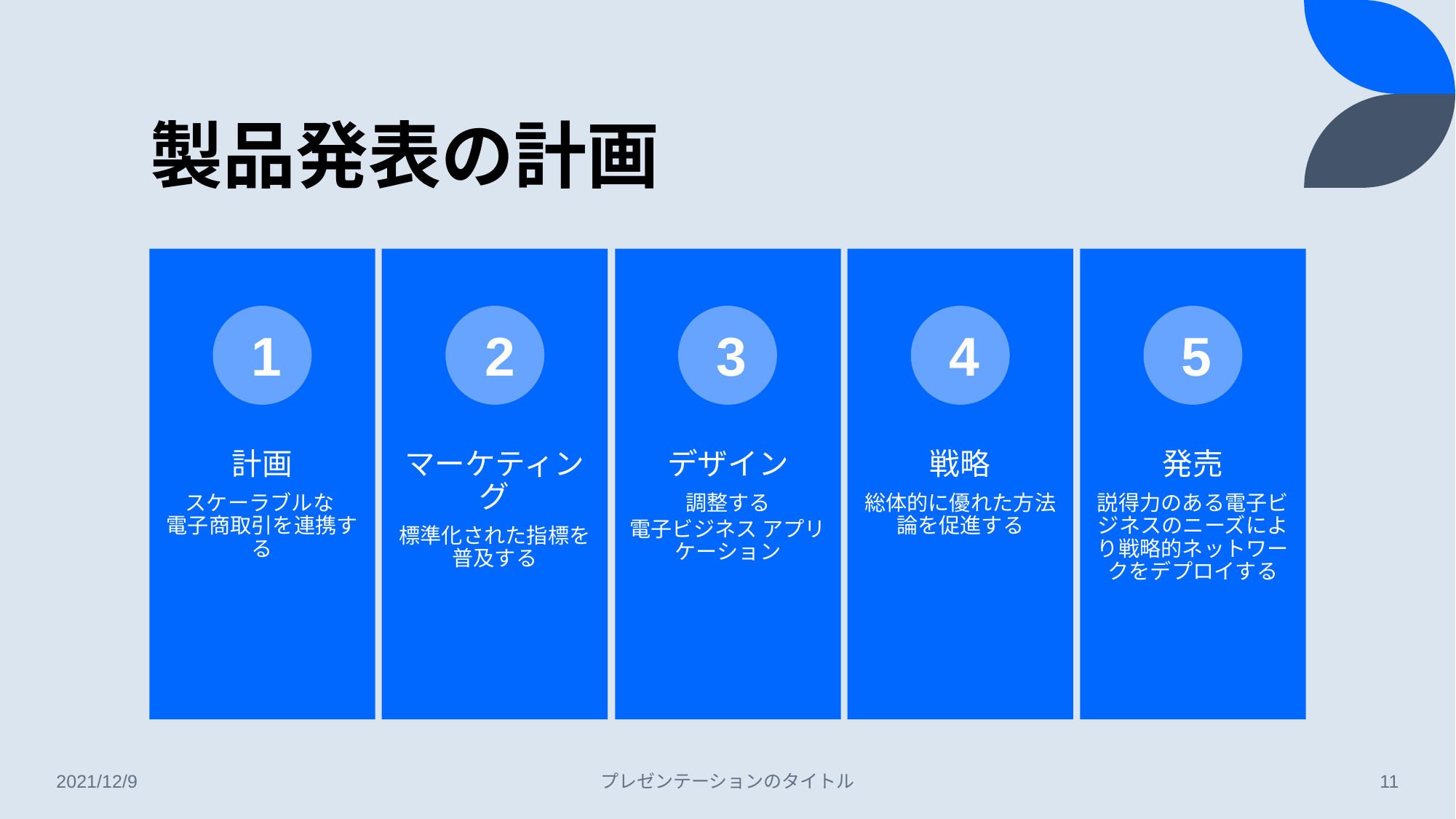

# 製品発表の計画
計画
スケーラブルな
電子商取引を連携する
マーケティング
標準化された指標を普及する
デザイン
調整する
電子ビジネス アプリケーション
戦略
総体的に優れた方法論を促進する
発売
説得力のある電子ビジネスのニーズにより戦略的ネットワークをデプロイする
1
2
3
4
5
2021/12/9
プレゼンテーションのタイトル
11